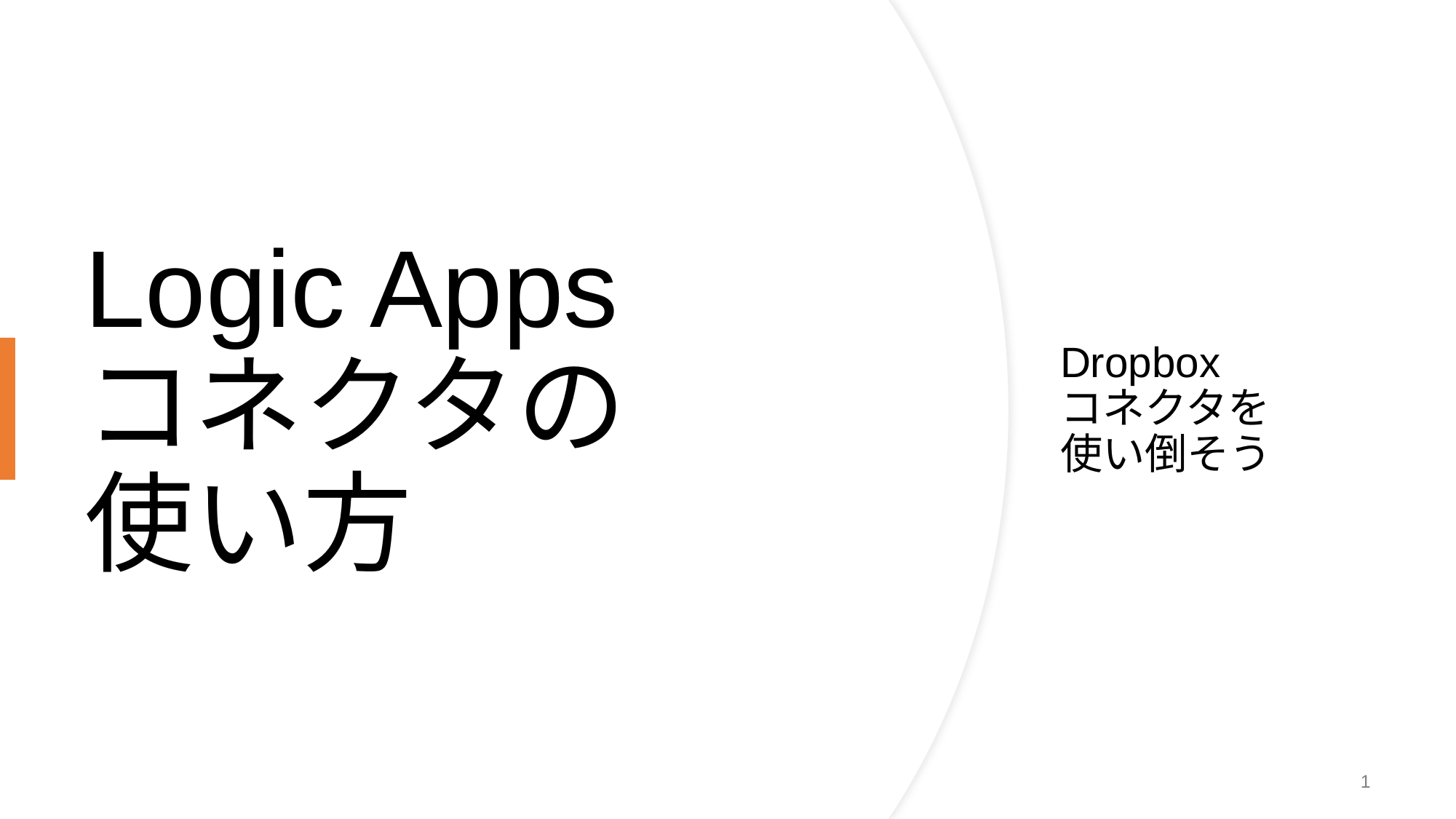

# Logic Apps コネクタの 使い方
Dropbox
コネクタを
使い倒そう

1